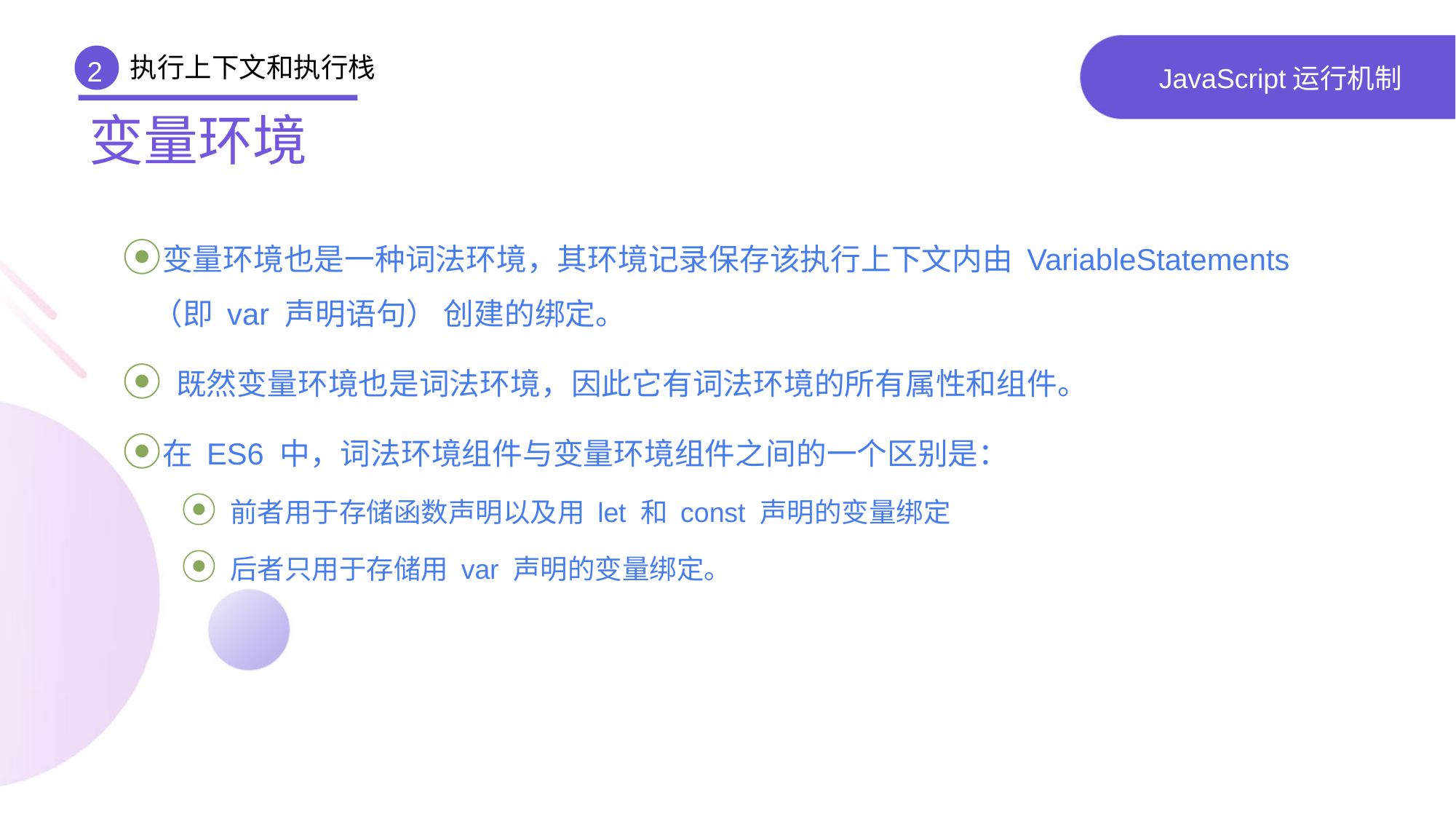

执行上下文和执行栈
2
# JavaScript运行机制
变量环境
变量环境也是一种词法环境，其环境记录保存该执行上下文内由 VariableStatements（即 var 声明语句） 创建的绑定。
 既然变量环境也是词法环境，因此它有词法环境的所有属性和组件。
在 ES6 中，词法环境组件与变量环境组件之间的一个区别是：
 前者用于存储函数声明以及用 let 和 const 声明的变量绑定
 后者只用于存储用 var 声明的变量绑定。